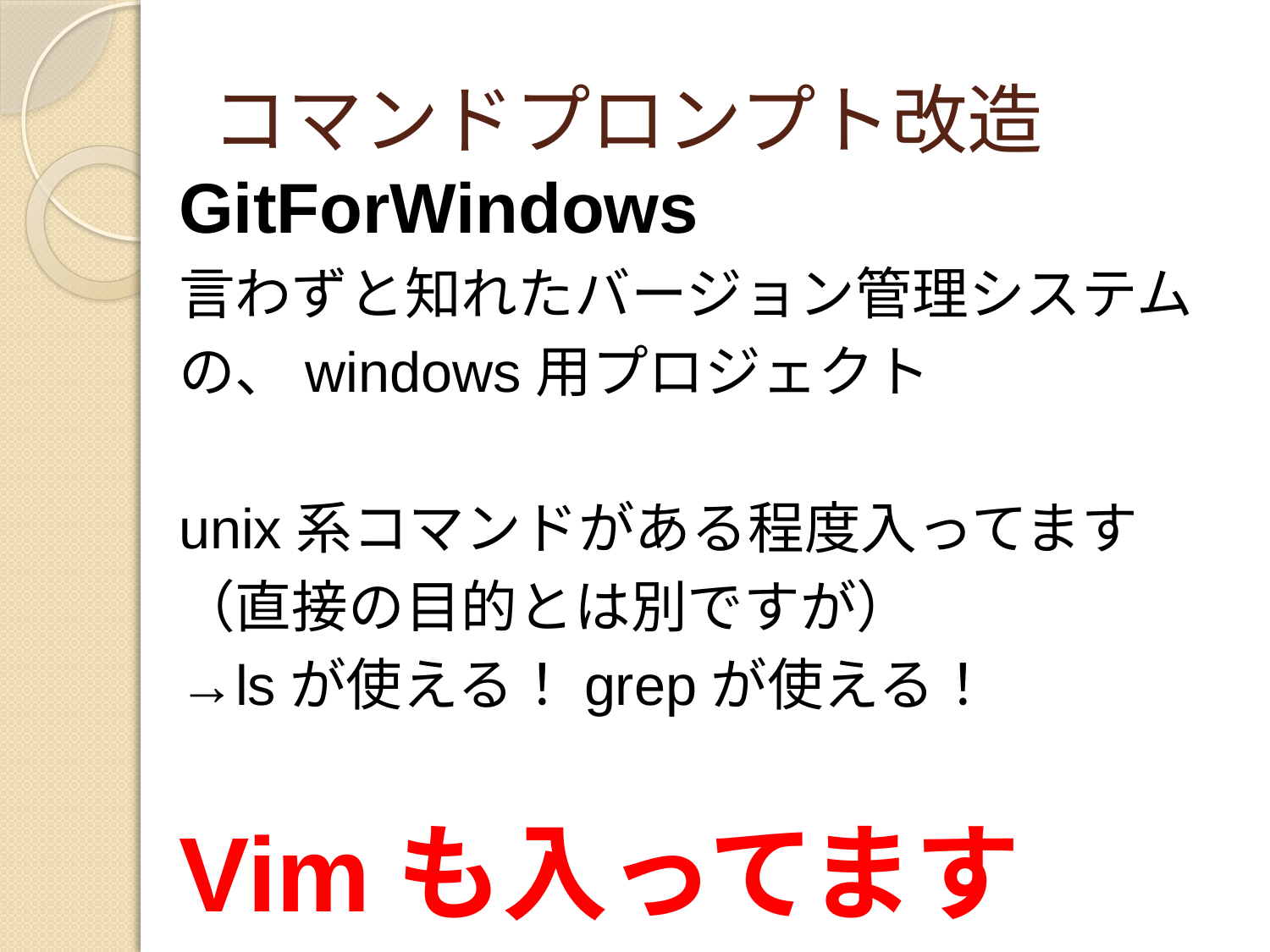

# コマンドプロンプト改造
GitForWindows
言わずと知れたバージョン管理システム
の、windows用プロジェクト

unix系コマンドがある程度入ってます
（直接の目的とは別ですが）
→lsが使える！grepが使える！

Vimも入ってます